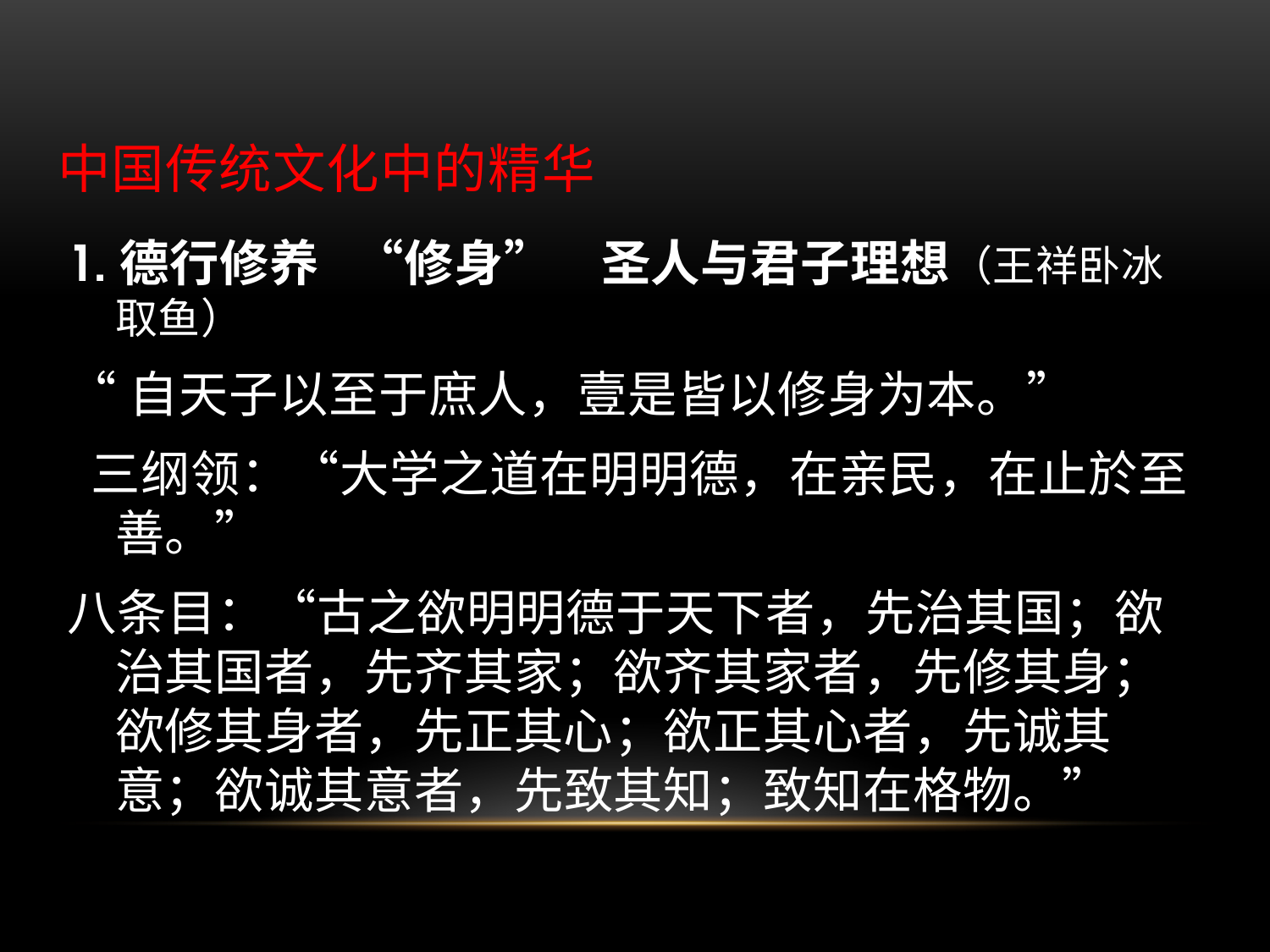

# 中国传统文化中的精华
1.德行修养   “修身”    圣人与君子理想（王祥卧冰取鱼）
“自天子以至于庶人，壹是皆以修身为本。”
 三纲领：“大学之道在明明德，在亲民，在止於至善。”
八条目：“古之欲明明德于天下者，先治其国；欲治其国者，先齐其家；欲齐其家者，先修其身；欲修其身者，先正其心；欲正其心者，先诚其意；欲诚其意者，先致其知；致知在格物。”